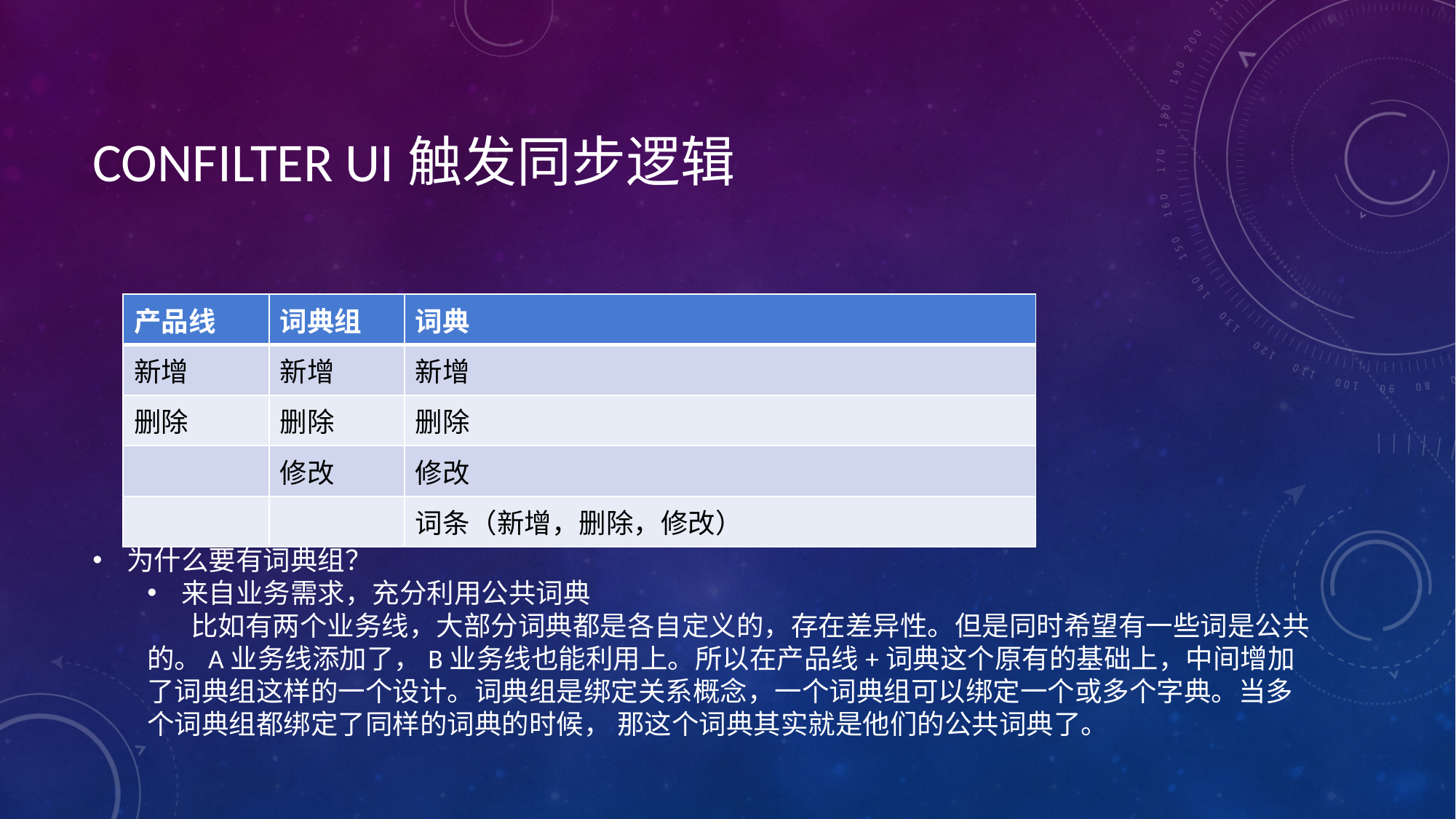

# Confilter UI触发同步逻辑
| 产品线 | 词典组 | 词典 |
| --- | --- | --- |
| 新增 | 新增 | 新增 |
| 删除 | 删除 | 删除 |
|  | 修改 | 修改 |
|  |  | 词条（新增，删除，修改） |
为什么要有词典组？
来自业务需求，充分利用公共词典
      比如有两个业务线，大部分词典都是各自定义的，存在差异性。但是同时希望有一些词是公共的。A业务线添加了，B业务线也能利用上。所以在产品线+词典这个原有的基础上，中间增加了词典组这样的一个设计。词典组是绑定关系概念，一个词典组可以绑定一个或多个字典。当多个词典组都绑定了同样的词典的时候， 那这个词典其实就是他们的公共词典了。